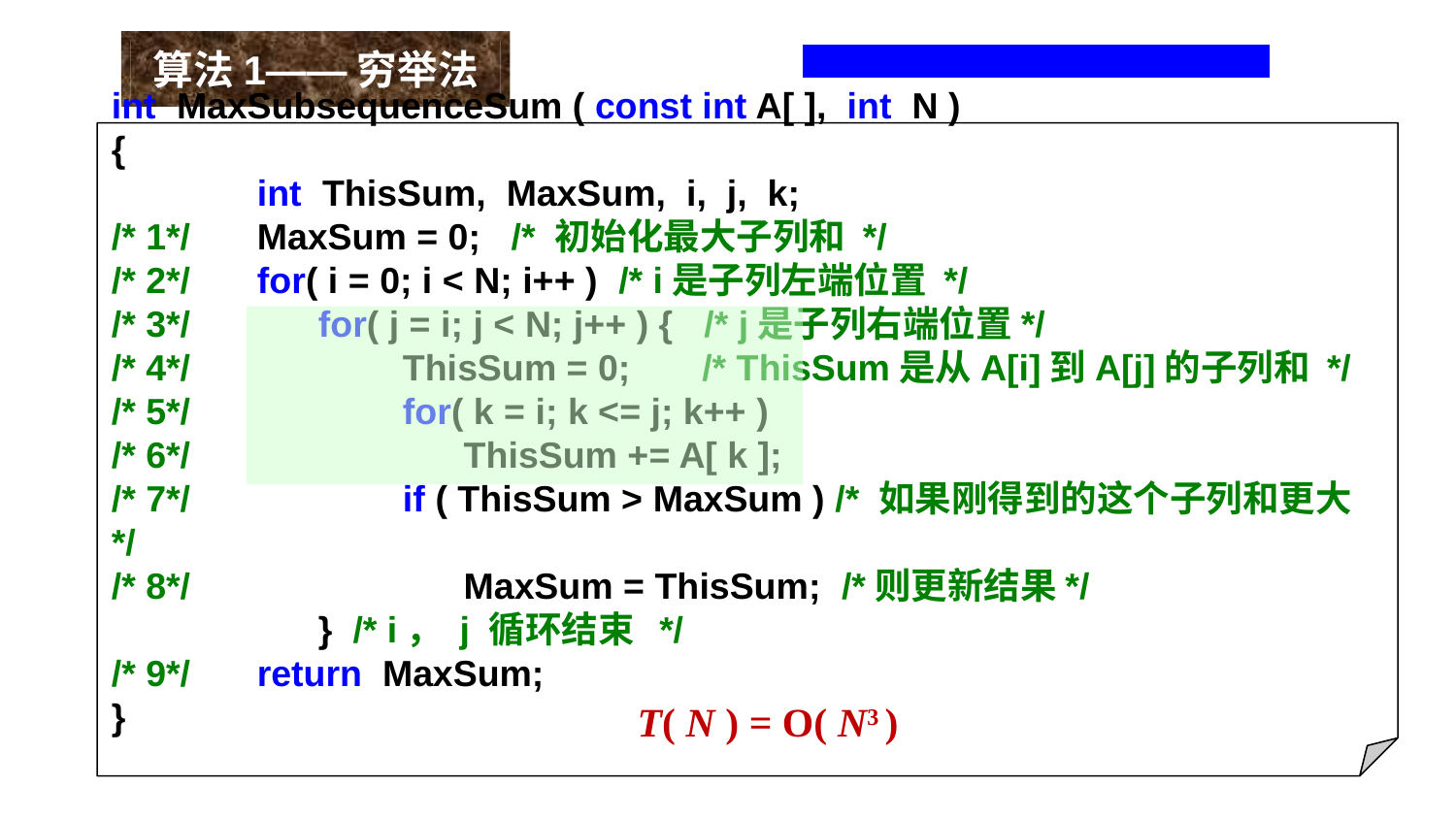

算法1——穷举法

int  MaxSubsequenceSum ( const int A[ ],  int  N )
{
	int  ThisSum,  MaxSum,  i,  j,  k;
/* 1*/ 	MaxSum = 0;   /* 初始化最大子列和 */
/* 2*/ 	for( i = 0; i < N; i++ )  /* i是子列左端位置 */
/* 3*/ 	      for( j = i; j < N; j++ ) {   /* j是子列右端位置*/
/* 4*/ 		ThisSum = 0;       /* ThisSum是从A[i]到A[j]的子列和 */
/* 5*/ 		for( k = i; k <= j; k++ )
/* 6*/ 		      ThisSum += A[ k ];
/* 7*/ 		if ( ThisSum > MaxSum ) /* 如果刚得到的这个子列和更大 */
/* 8*/ 		      MaxSum = ThisSum;  /*则更新结果*/
	      }  /* i， j 循环结束  */
/* 9*/ 	return  MaxSum;
}

T( N ) = O( N3 )